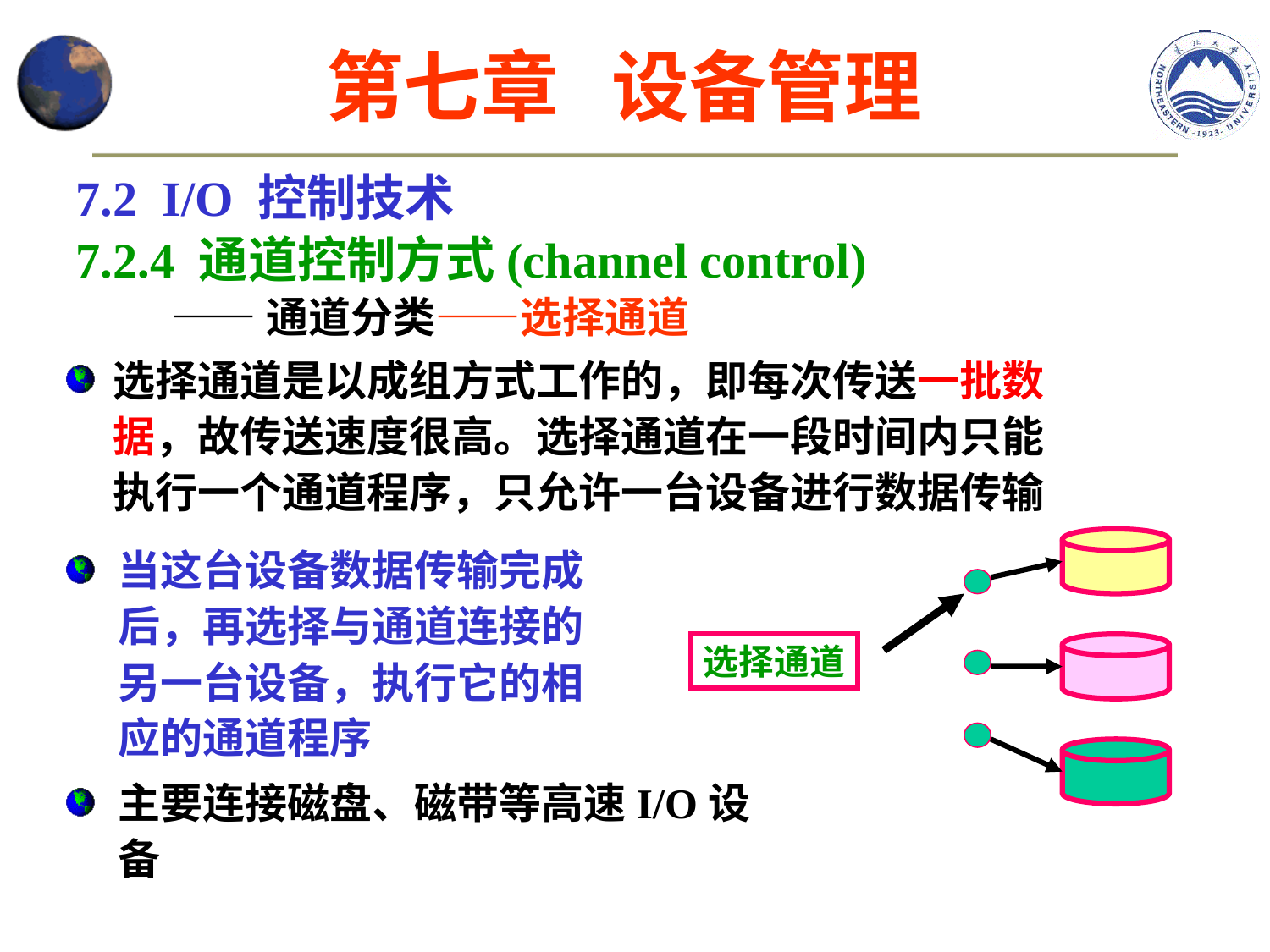

第七章   设备管理
7.2  I/O 控制技术
7.2.4 通道控制方式(channel control)
          ——通道分类——选择通道
选择通道是以成组方式工作的，即每次传送一批数据，故传送速度很高。选择通道在一段时间内只能执行一个通道程序，只允许一台设备进行数据传输

当这台设备数据传输完成后，再选择与通道连接的另一台设备，执行它的相应的通道程序

选择通道

主要连接磁盘、磁带等高速I/O设备